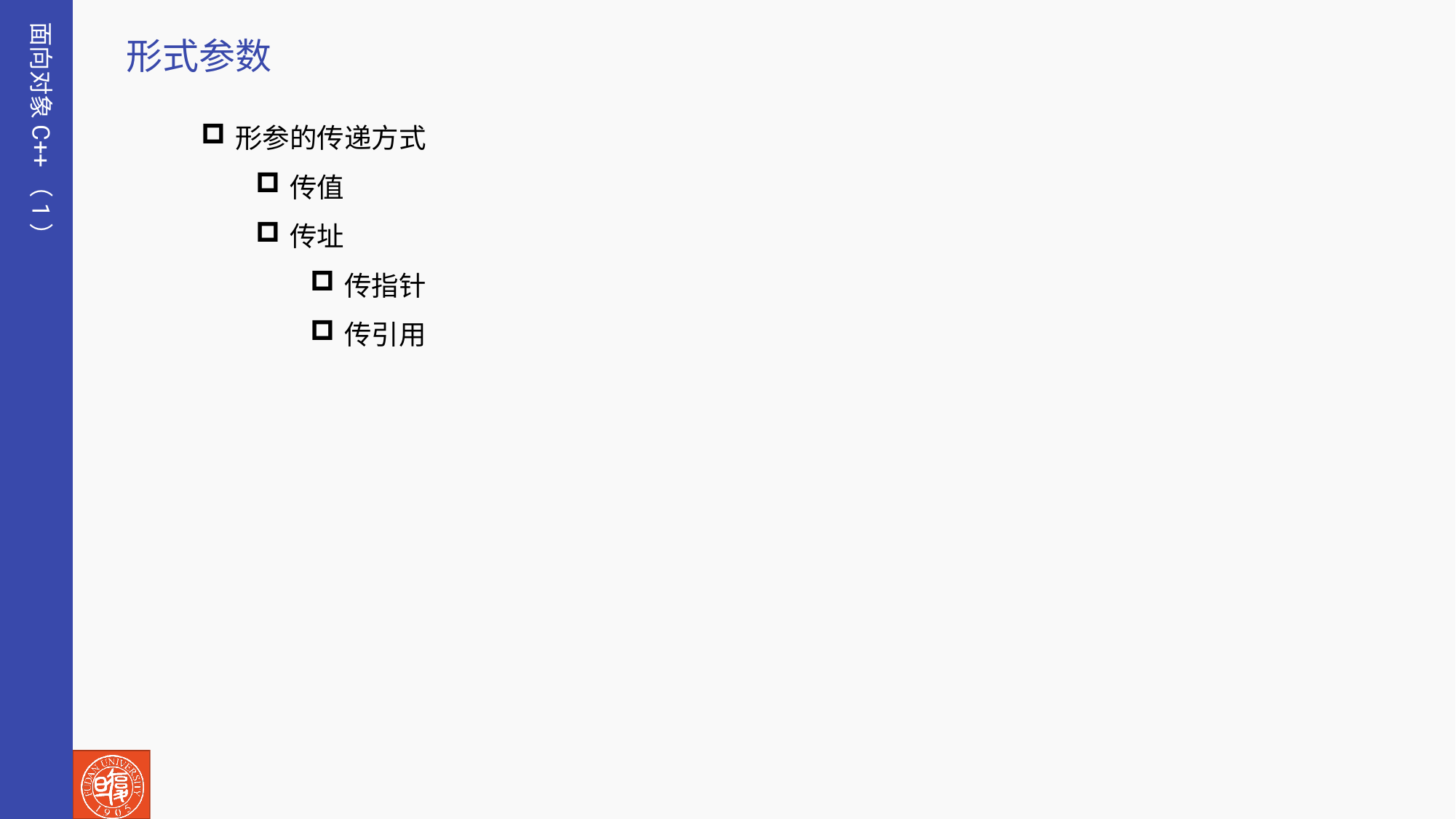

面向对象C++（1）
形式参数
形参的传递方式
传值
传址
传指针
传引用